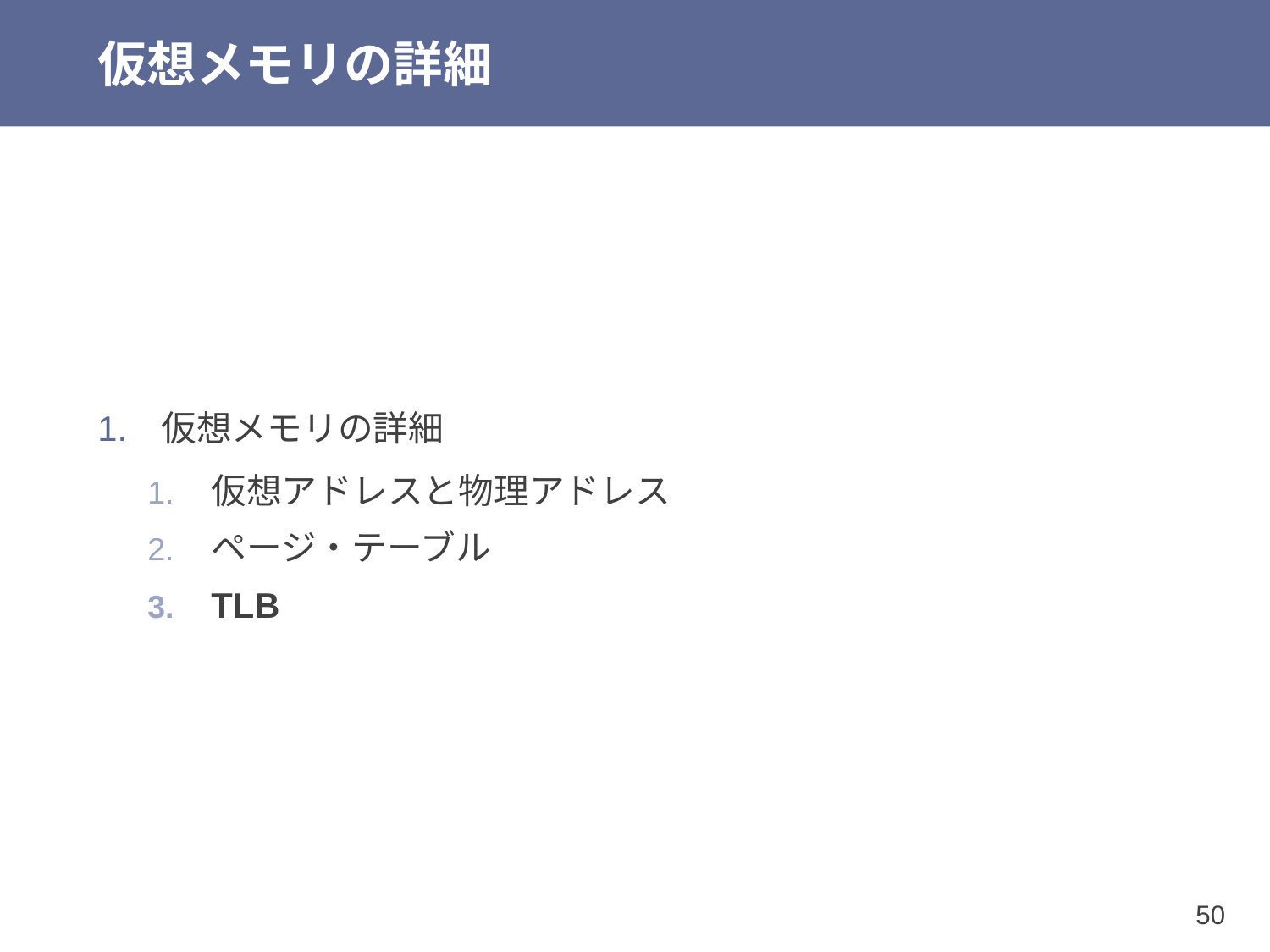

# 仮想メモリの詳細
仮想メモリの詳細
仮想アドレスと物理アドレス
ページ・テーブル
TLB